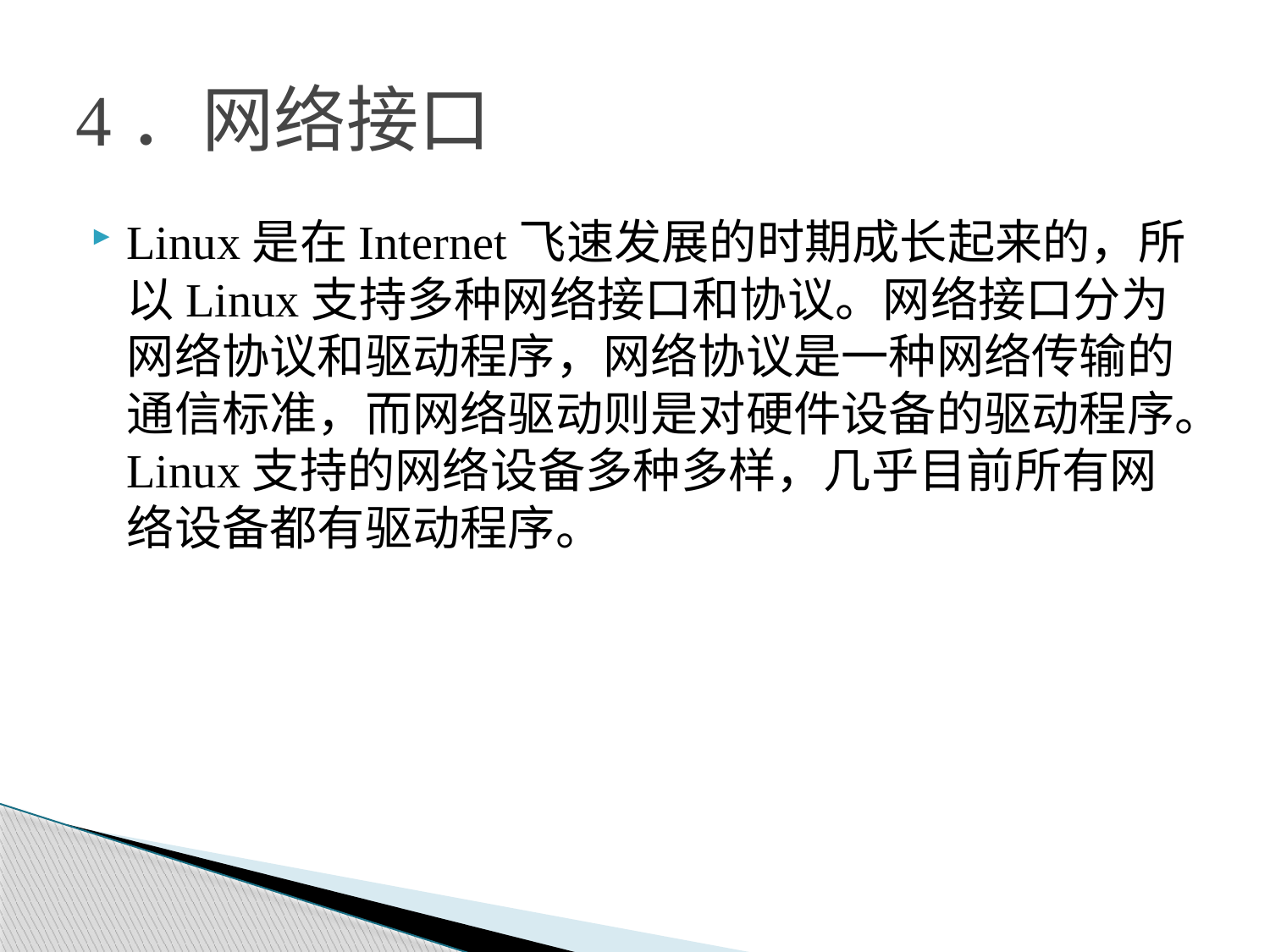

# 4．网络接口
Linux是在Internet飞速发展的时期成长起来的，所以Linux支持多种网络接口和协议。网络接口分为网络协议和驱动程序，网络协议是一种网络传输的通信标准，而网络驱动则是对硬件设备的驱动程序。Linux支持的网络设备多种多样，几乎目前所有网络设备都有驱动程序。